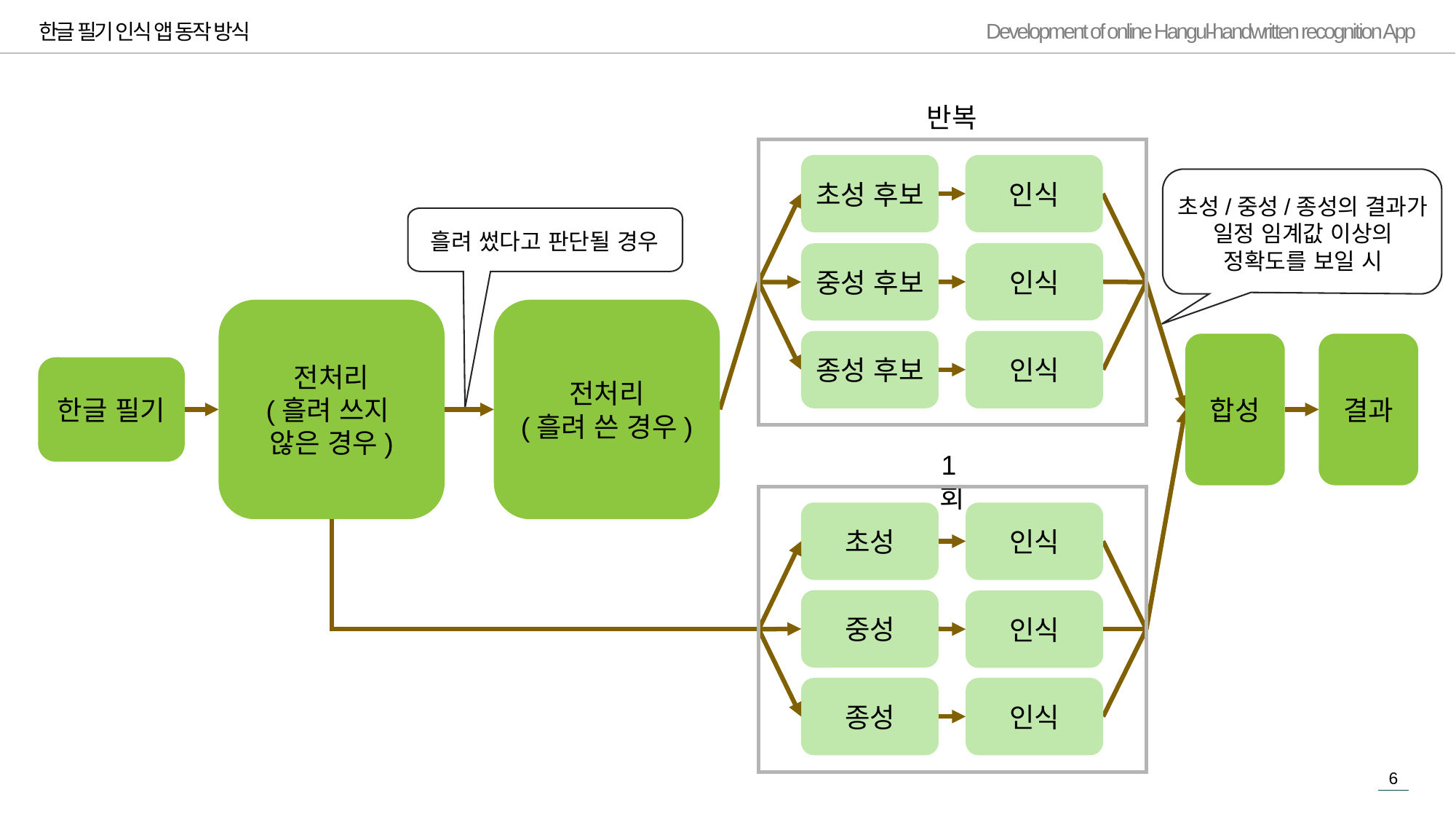

한글 필기 인식 앱 동작 방식
반복

초성 후보
인식

초성/중성/종성의 결과가 일정 임계값 이상의
정확도를 보일 시

흘려 썼다고 판단될 경우
인식
중성 후보
전처리
(흘려 쓰지
않은 경우)
전처리
(흘려 쓴 경우)
종성 후보
인식
합성
결과
한글 필기
1회

초성
인식
중성
인식
종성
인식